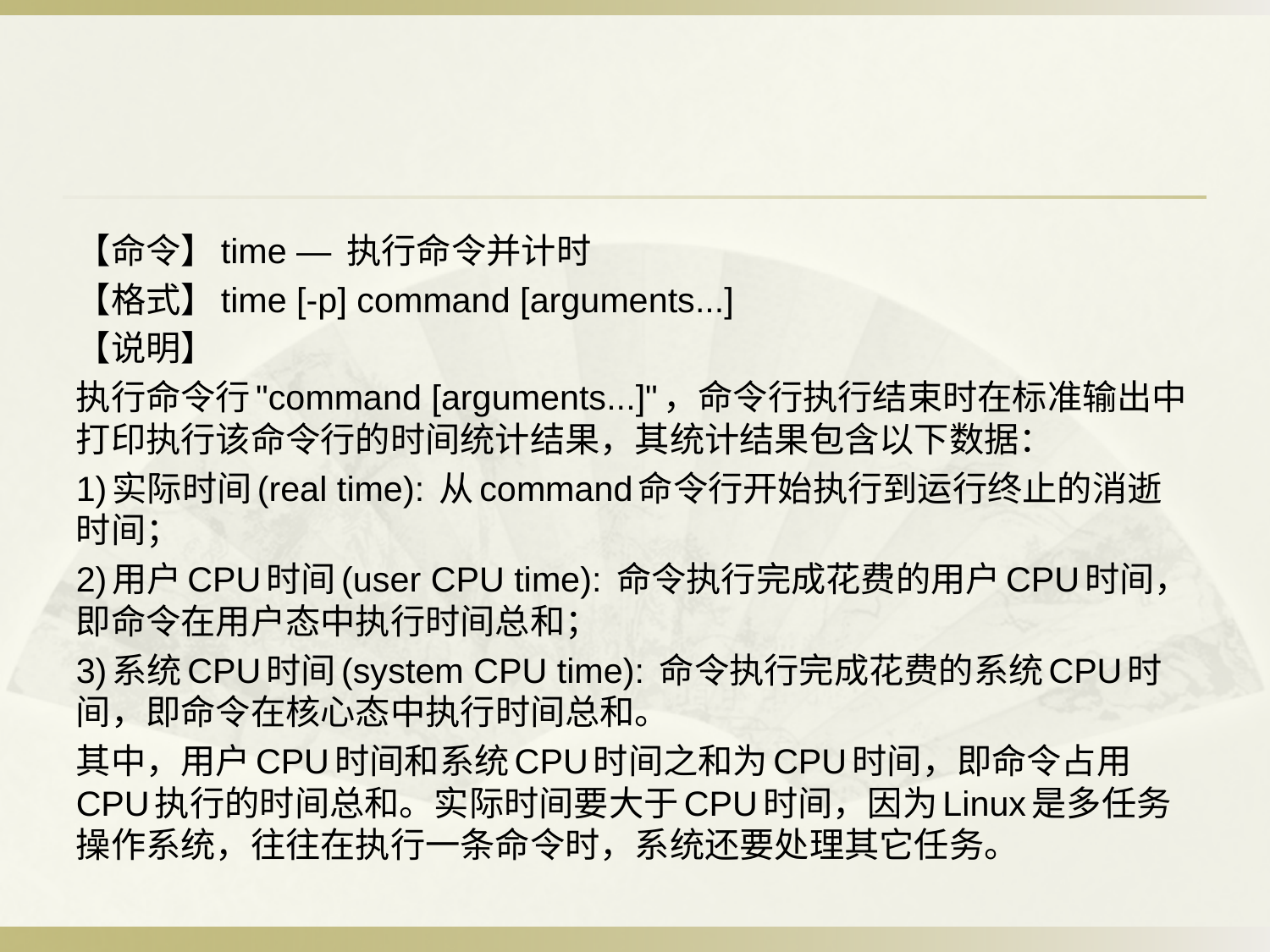

#
【命令】time — 执行命令并计时
【格式】time [-p] command [arguments...]
【说明】
执行命令行"command [arguments...]"，命令行执行结束时在标准输出中打印执行该命令行的时间统计结果，其统计结果包含以下数据：
1)实际时间(real time): 从command命令行开始执行到运行终止的消逝时间；
2)用户CPU时间(user CPU time): 命令执行完成花费的用户CPU时间，即命令在用户态中执行时间总和；
3)系统CPU时间(system CPU time): 命令执行完成花费的系统CPU时间，即命令在核心态中执行时间总和。
其中，用户CPU时间和系统CPU时间之和为CPU时间，即命令占用CPU执行的时间总和。实际时间要大于CPU时间，因为Linux是多任务操作系统，往往在执行一条命令时，系统还要处理其它任务。